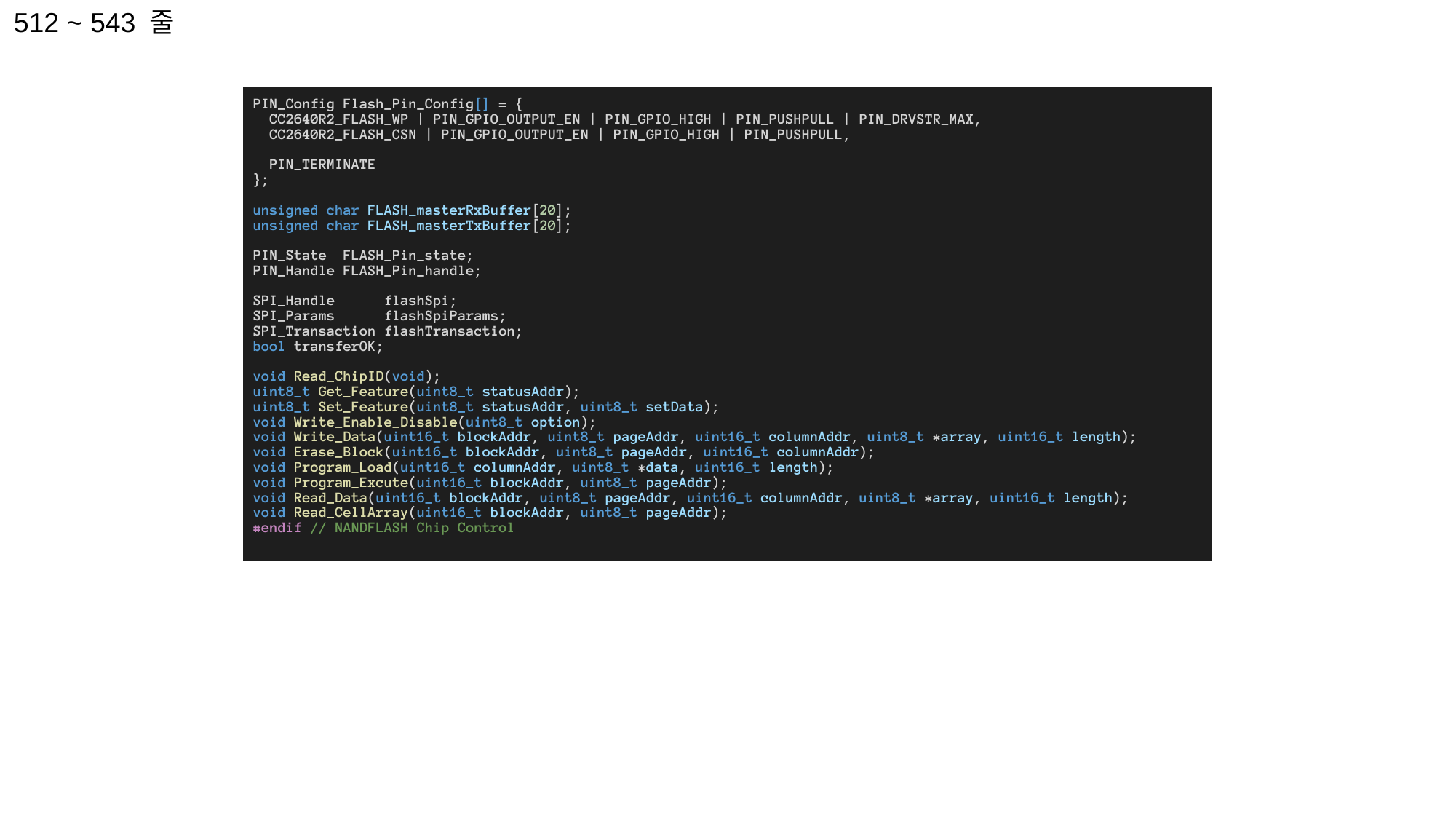

512 ~ 543 줄
| PIN\_Config Flash\_Pin\_Config[] = {   CC2640R2\_FLASH\_WP | PIN\_GPIO\_OUTPUT\_EN | PIN\_GPIO\_HIGH | PIN\_PUSHPULL | PIN\_DRVSTR\_MAX,   CC2640R2\_FLASH\_CSN | PIN\_GPIO\_OUTPUT\_EN | PIN\_GPIO\_HIGH | PIN\_PUSHPULL,      PIN\_TERMINATE }; unsigned char FLASH\_masterRxBuffer[20]; unsigned char FLASH\_masterTxBuffer[20]; PIN\_State  FLASH\_Pin\_state; PIN\_Handle FLASH\_Pin\_handle; SPI\_Handle      flashSpi; SPI\_Params      flashSpiParams; SPI\_Transaction flashTransaction; bool transferOK; void Read\_ChipID(void); uint8\_t Get\_Feature(uint8\_t statusAddr); uint8\_t Set\_Feature(uint8\_t statusAddr, uint8\_t setData); void Write\_Enable\_Disable(uint8\_t option); void Write\_Data(uint16\_t blockAddr, uint8\_t pageAddr, uint16\_t columnAddr, uint8\_t \*array, uint16\_t length); void Erase\_Block(uint16\_t blockAddr, uint8\_t pageAddr, uint16\_t columnAddr); void Program\_Load(uint16\_t columnAddr, uint8\_t \*data, uint16\_t length); void Program\_Excute(uint16\_t blockAddr, uint8\_t pageAddr); void Read\_Data(uint16\_t blockAddr, uint8\_t pageAddr, uint16\_t columnAddr, uint8\_t \*array, uint16\_t length); void Read\_CellArray(uint16\_t blockAddr, uint8\_t pageAddr); #endif // NANDFLASH Chip Control |
| --- |